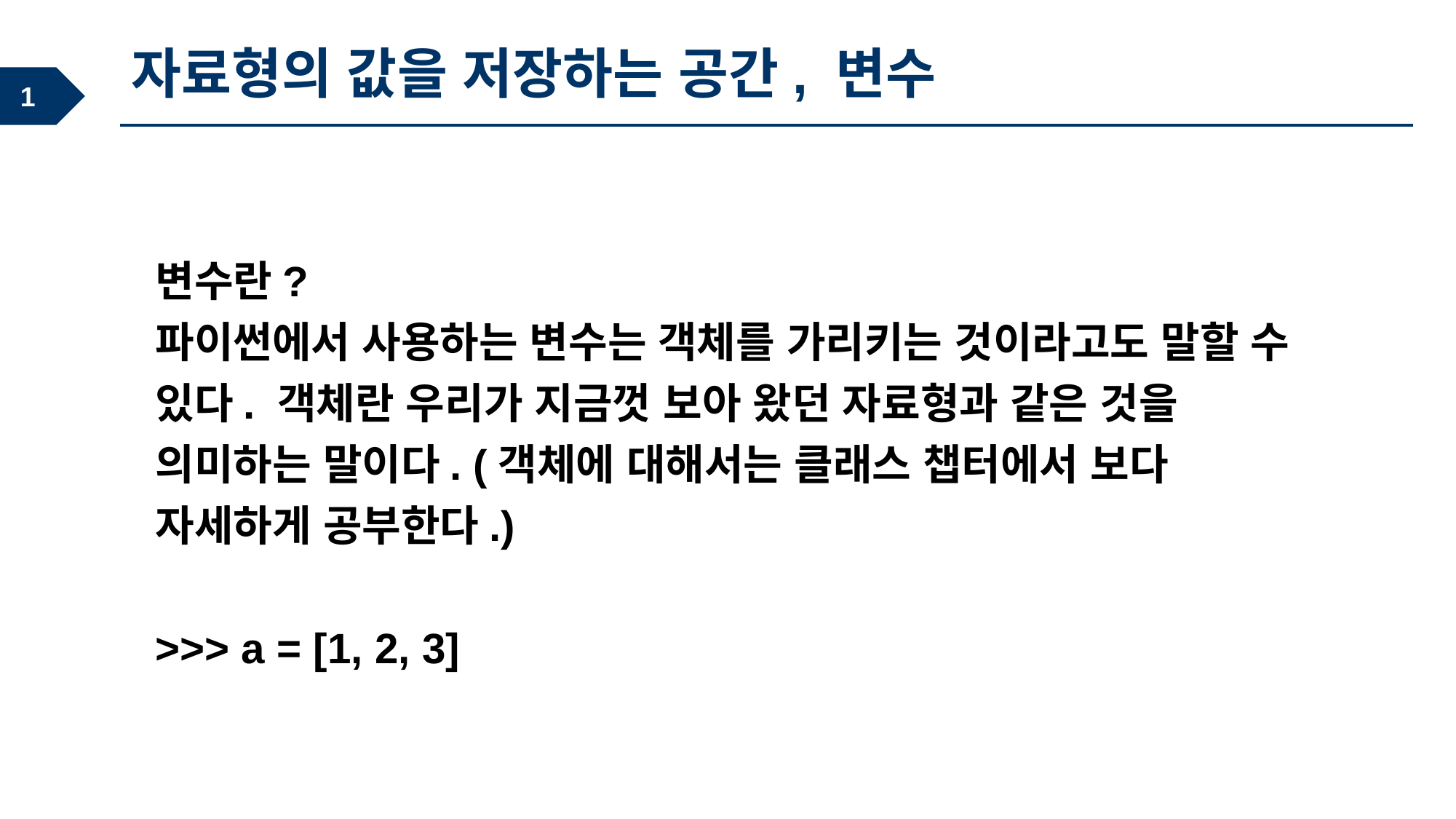

자료형의 값을 저장하는 공간, 변수
변수란?
파이썬에서 사용하는 변수는 객체를 가리키는 것이라고도 말할 수 있다. 객체란 우리가 지금껏 보아 왔던 자료형과 같은 것을 의미하는 말이다. (객체에 대해서는 클래스 챕터에서 보다 자세하게 공부한다.)

>>> a = [1, 2, 3]